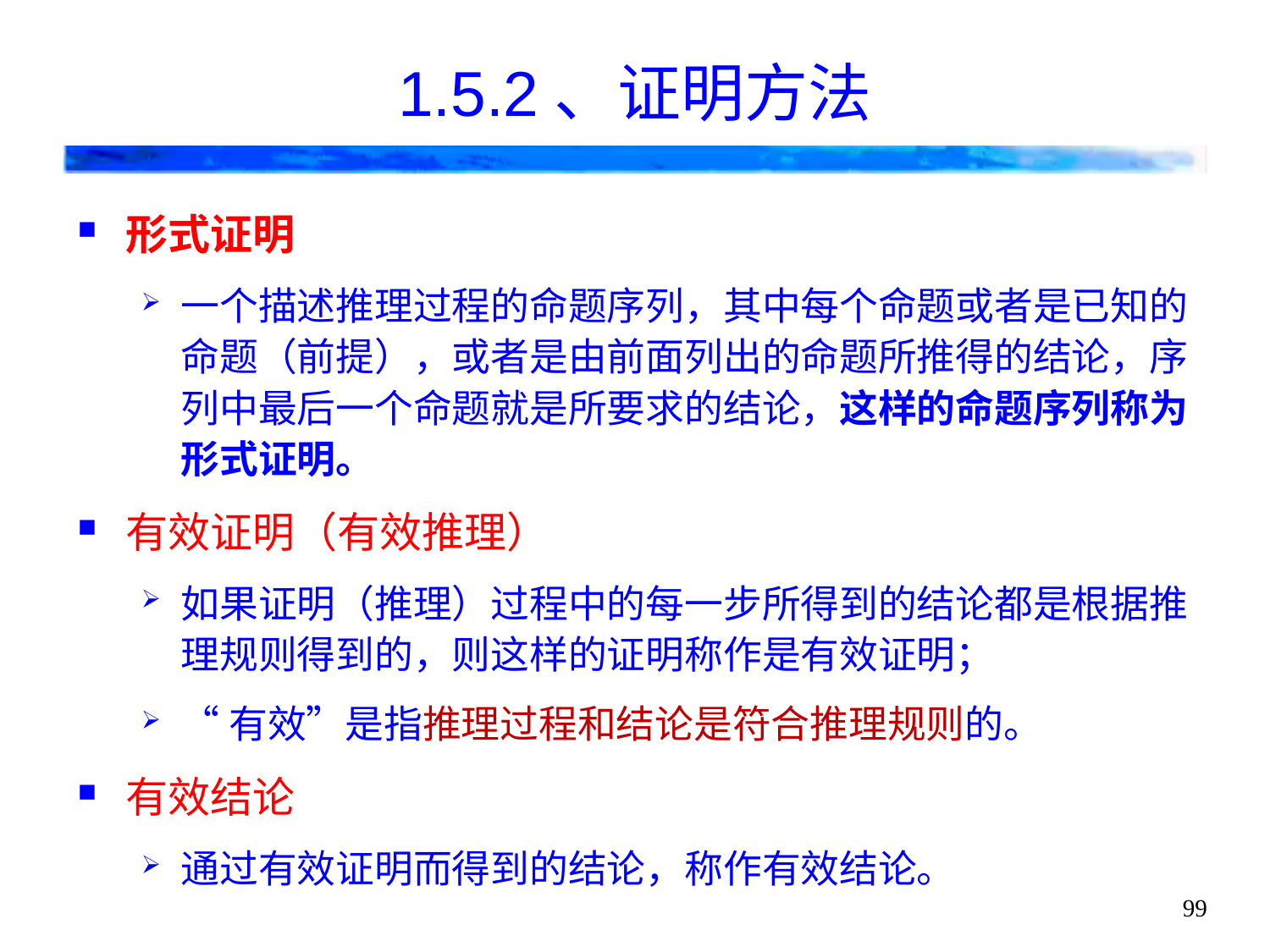

# 1.5.2、证明方法
形式证明
一个描述推理过程的命题序列，其中每个命题或者是已知的命题（前提），或者是由前面列出的命题所推得的结论，序列中最后一个命题就是所要求的结论，这样的命题序列称为形式证明。
有效证明（有效推理）
如果证明（推理）过程中的每一步所得到的结论都是根据推理规则得到的，则这样的证明称作是有效证明；
“有效”是指推理过程和结论是符合推理规则的。
有效结论
通过有效证明而得到的结论，称作有效结论。
99